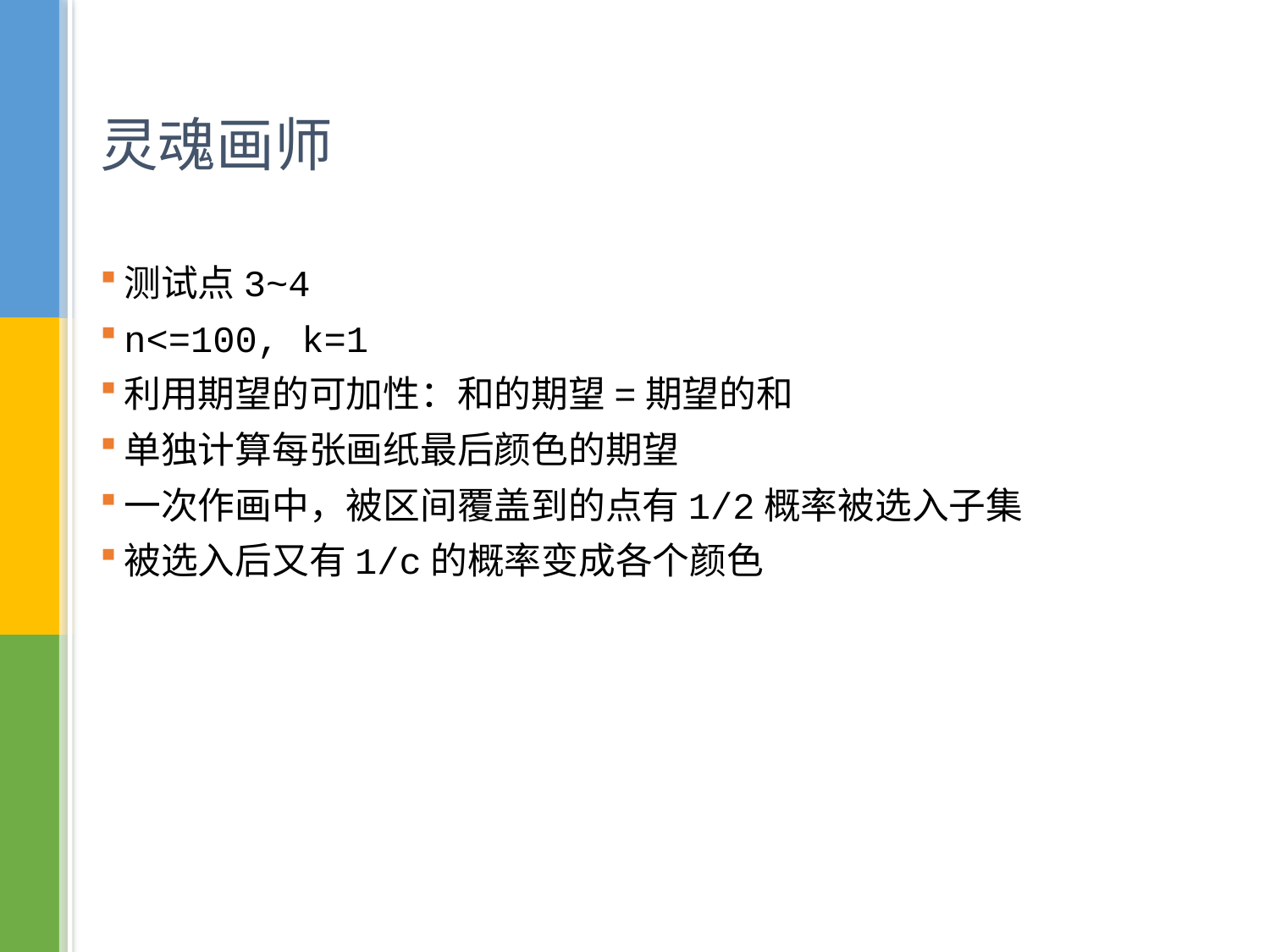

# 灵魂画师
测试点3~4
n<=100, k=1
利用期望的可加性：和的期望=期望的和
单独计算每张画纸最后颜色的期望
一次作画中，被区间覆盖到的点有1/2概率被选入子集
被选入后又有1/c的概率变成各个颜色